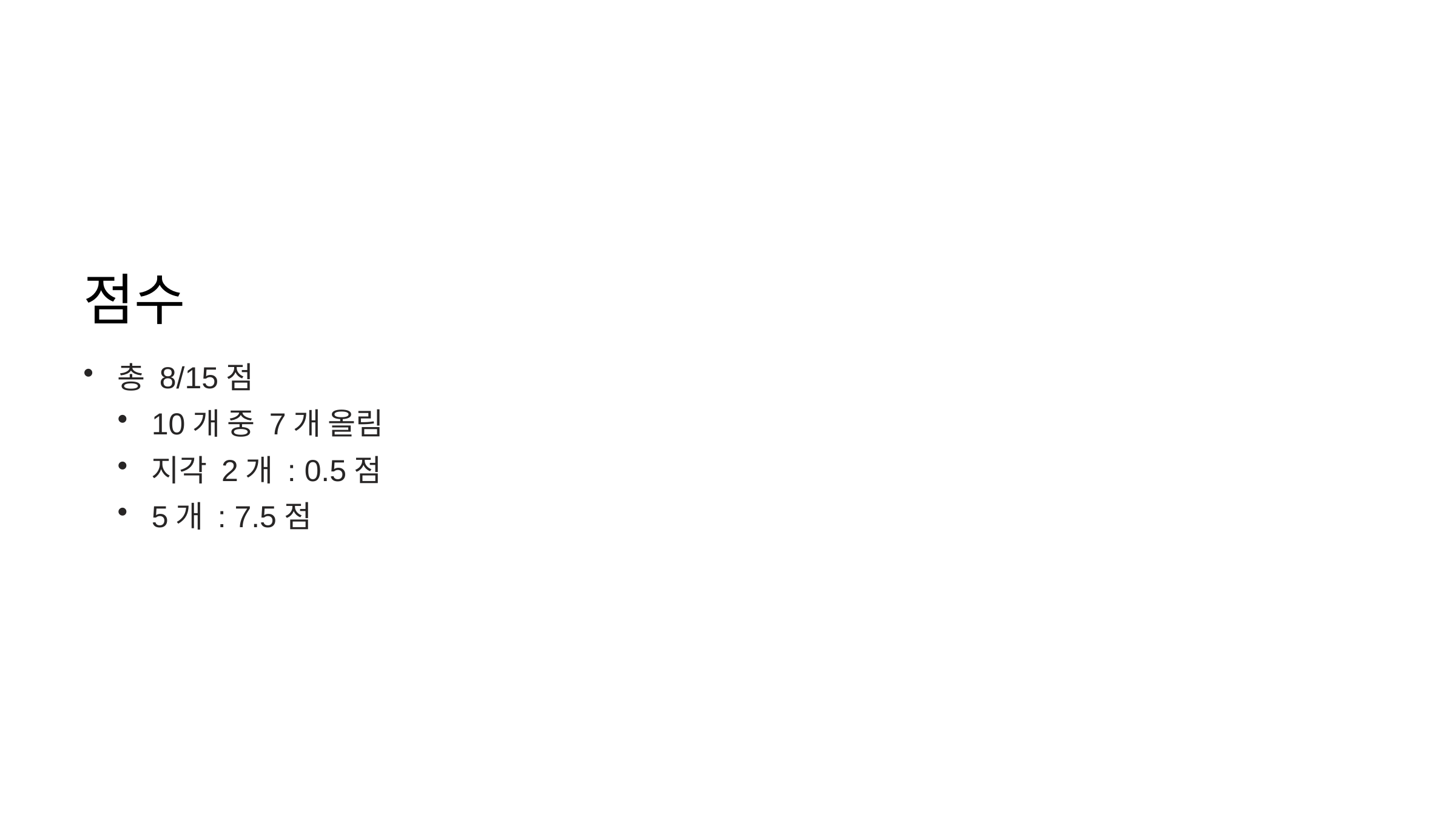

점수
총 8/15점
10개 중 7개 올림
지각 2개 : 0.5점
5개 : 7.5점